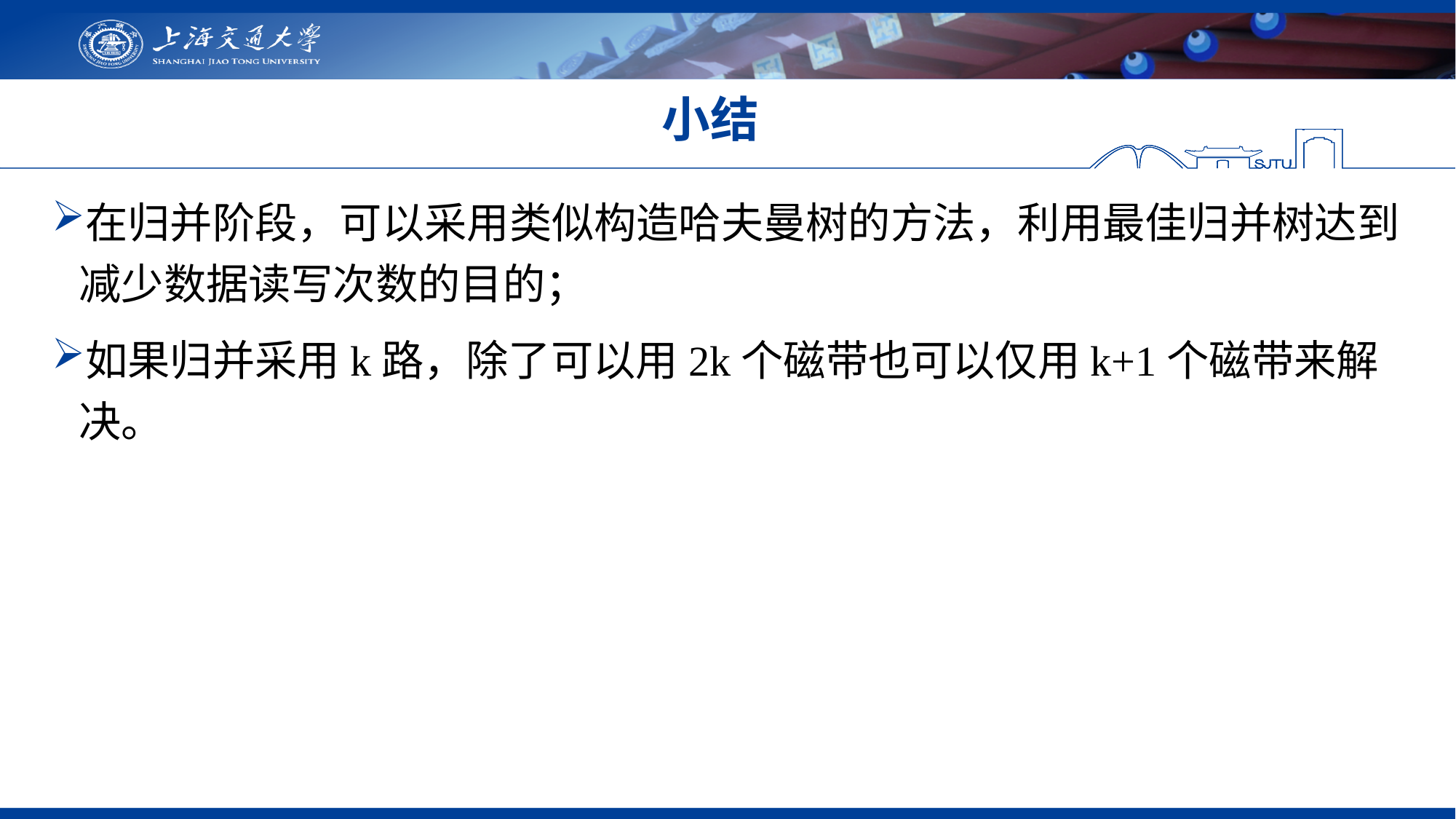

# 小结
在归并阶段，可以采用类似构造哈夫曼树的方法，利用最佳归并树达到减少数据读写次数的目的；
如果归并采用k路，除了可以用2k个磁带也可以仅用k+1个磁带来解决。